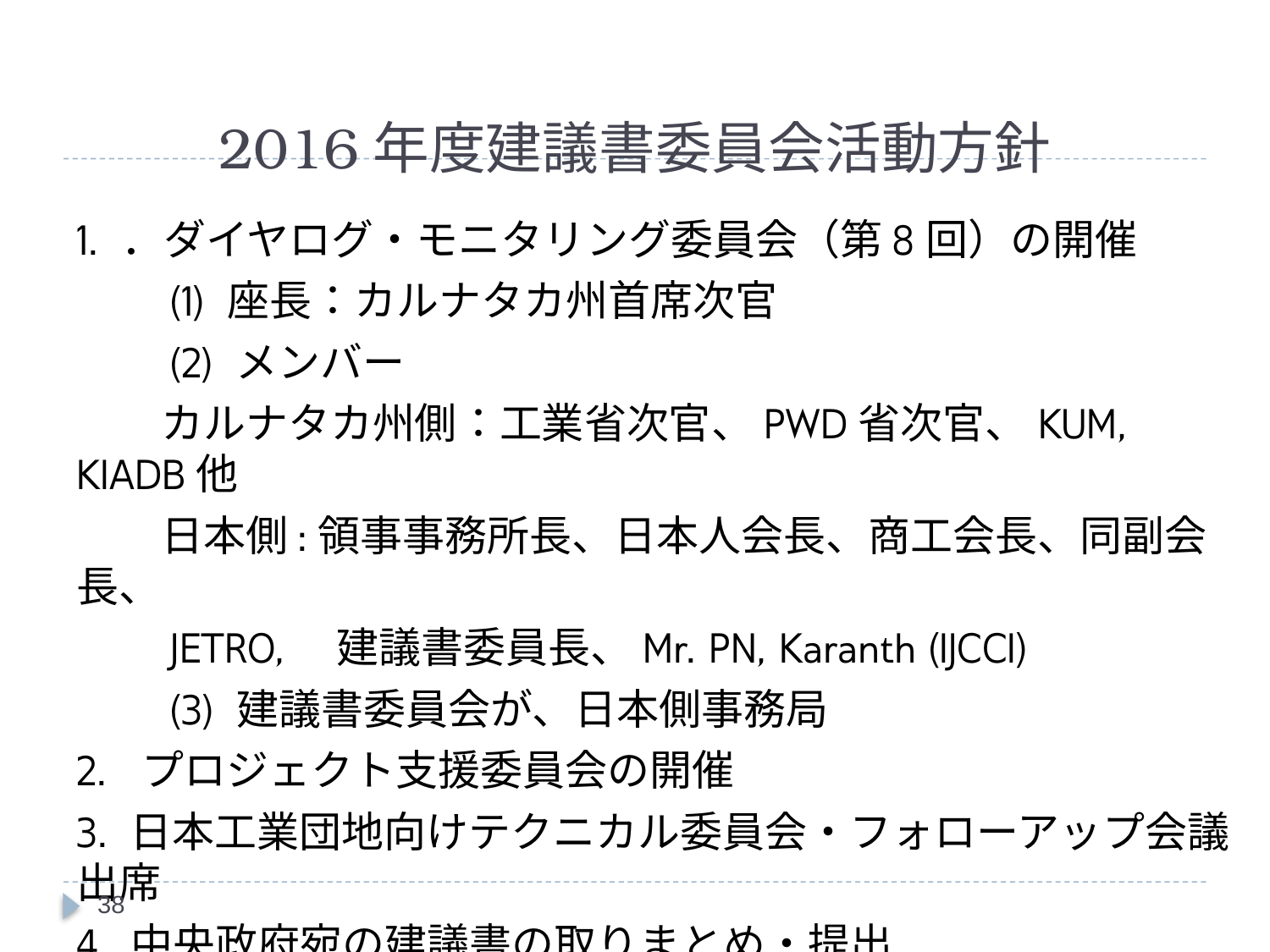

# 2016年度建議書委員会活動方針
1. ．ダイヤログ・モニタリング委員会（第8回）の開催
　　(1) 座長：カルナタカ州首席次官
　　(2) メンバー
　　カルナタカ州側：工業省次官、PWD省次官、KUM,　KIADB他
　　日本側:領事事務所長、日本人会長、商工会長、同副会長、
　　JETRO,　建議書委員長、Mr. PN, Karanth (IJCCI)
　　(3) 建議書委員会が、日本側事務局
2.  プロジェクト支援委員会の開催
3. 日本工業団地向けテクニカル委員会・フォローアップ会議出席
4. 中央政府宛の建議書の取りまとめ・提出
38